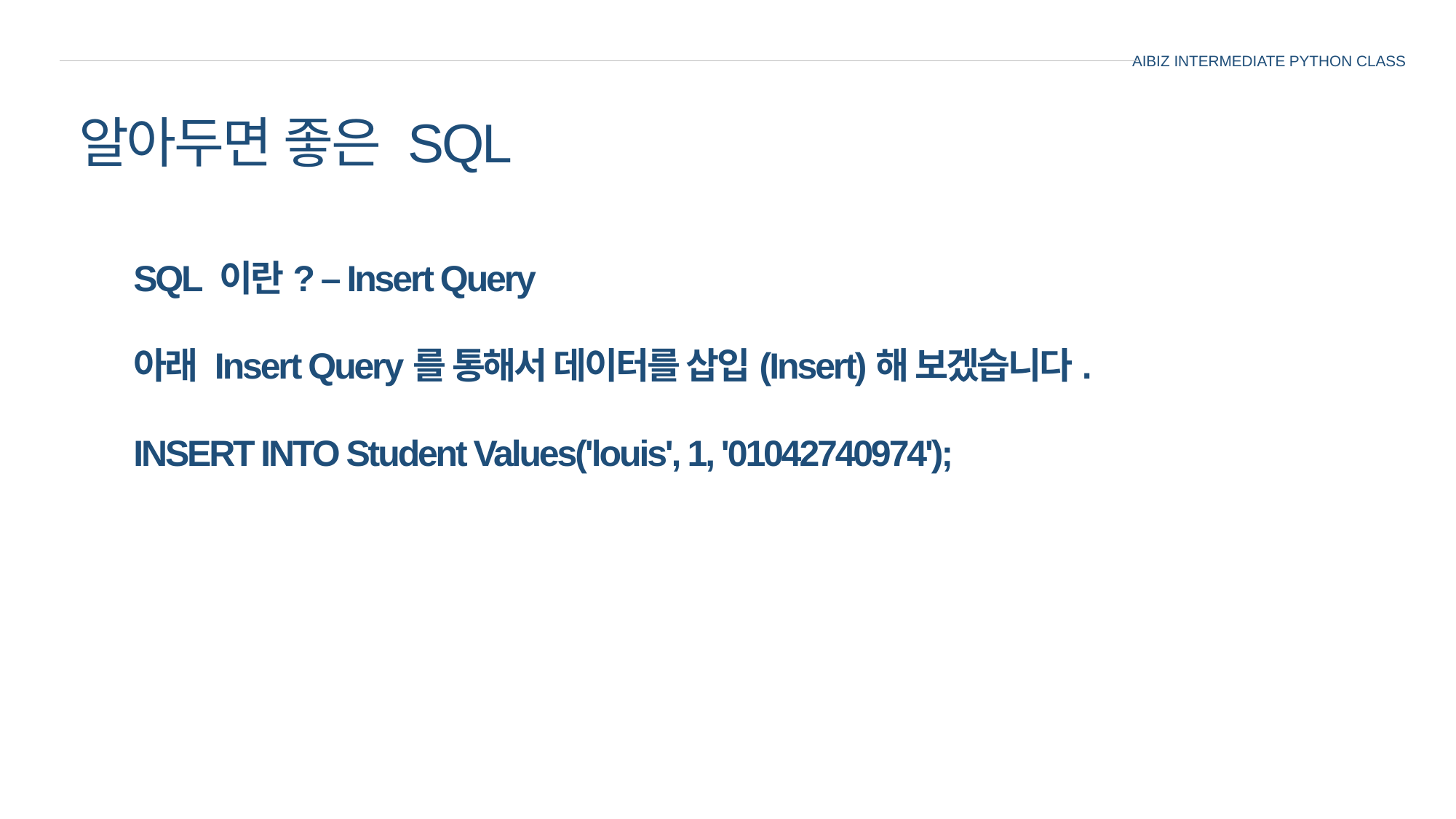

AIBIZ INTERMEDIATE PYTHON CLASS
알아두면 좋은 SQL
SQL 이란? – Insert Query

아래 Insert Query를 통해서 데이터를 삽입(Insert)해 보겠습니다.

INSERT INTO Student Values('louis', 1, '01042740974');